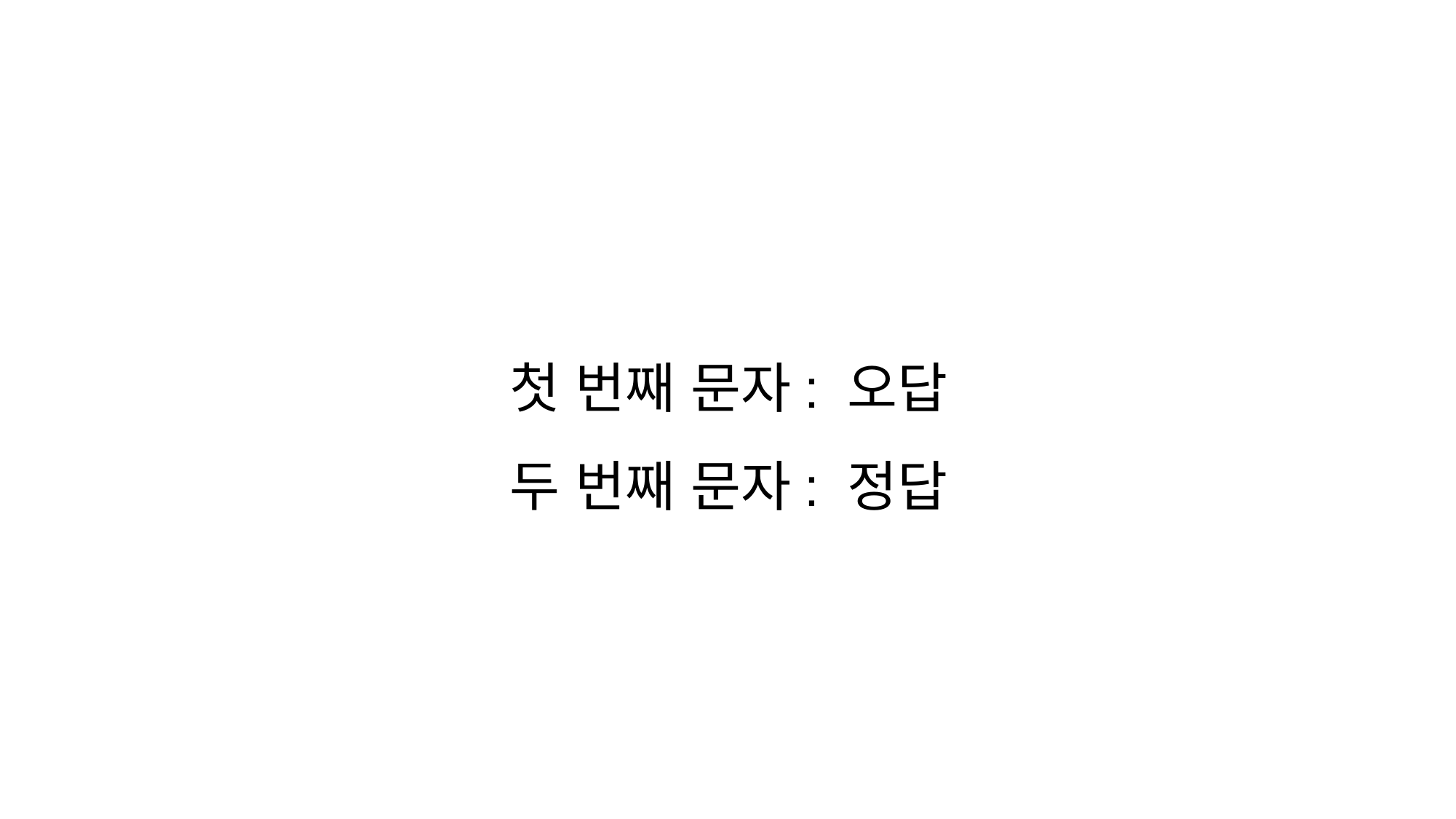

첫 번째 문자: 오답
두 번째 문자: 정답